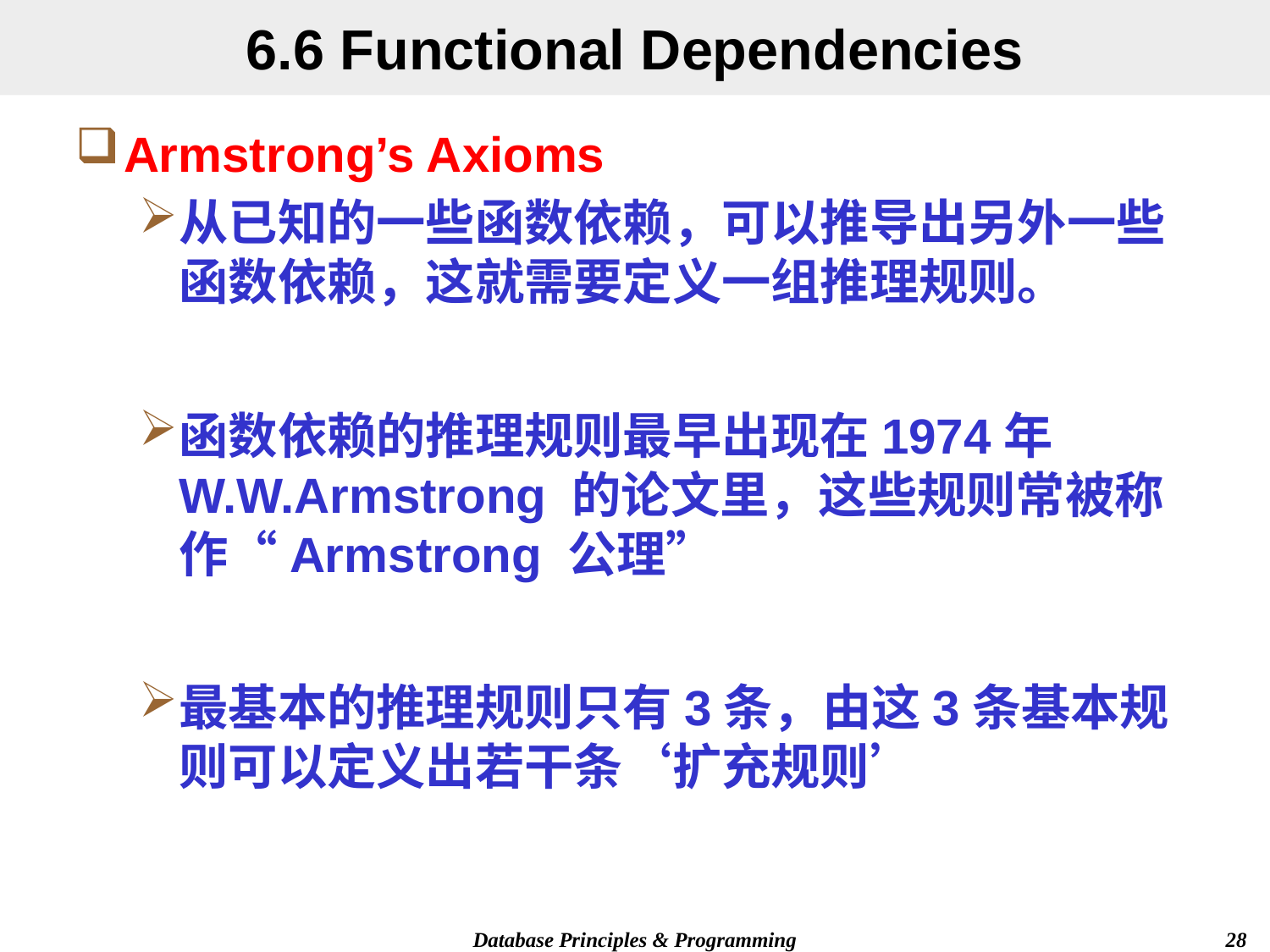

# 6.6 Functional Dependencies
Armstrong’s Axioms
从已知的一些函数依赖，可以推导出另外一些函数依赖，这就需要定义一组推理规则。

函数依赖的推理规则最早出现在1974年W.W.Armstrong 的论文里，这些规则常被称作“Armstrong 公理”

最基本的推理规则只有3条，由这3条基本规则可以定义出若干条‘扩充规则’

Database Principles & Programming
28